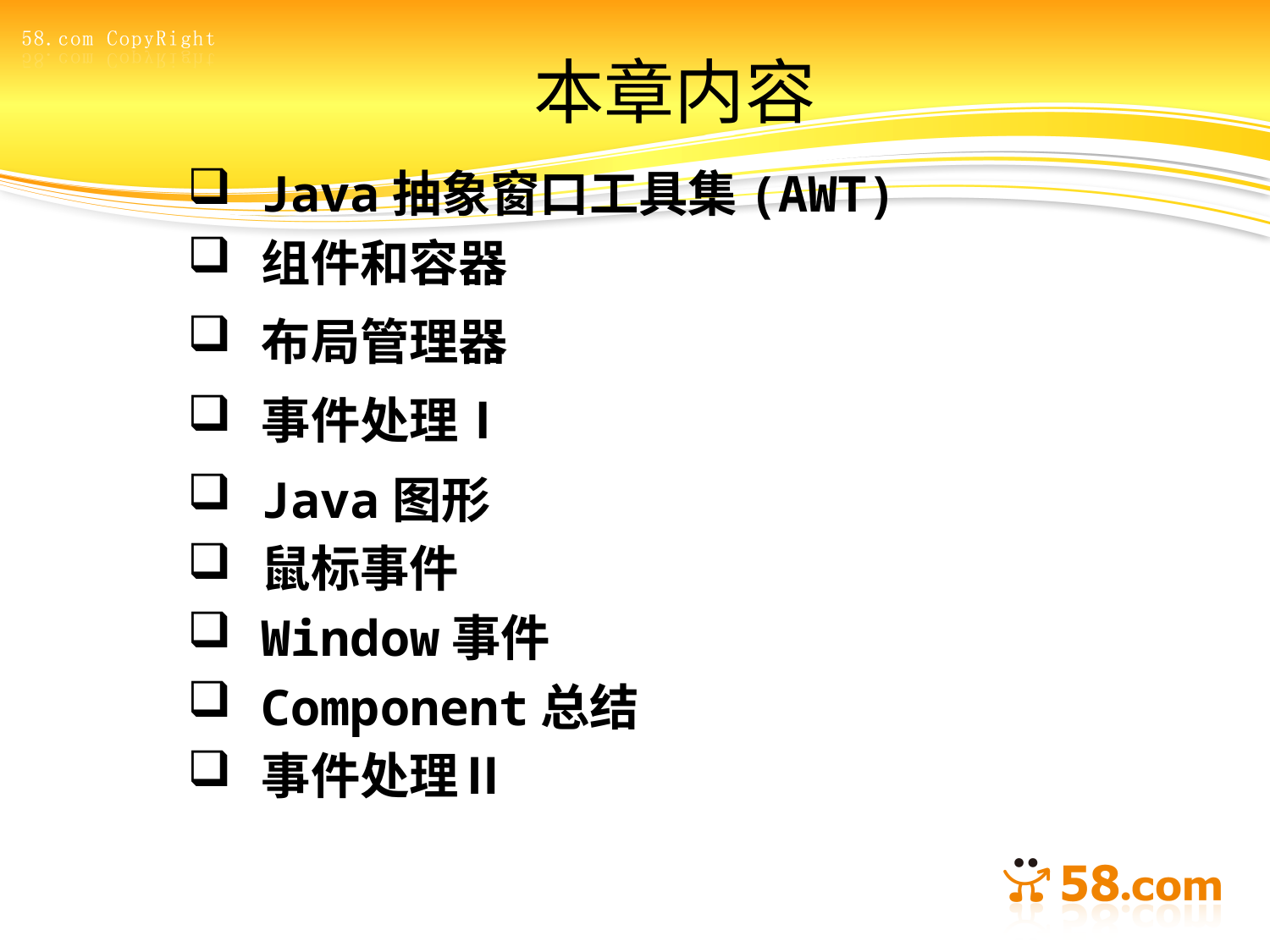

# 本章内容
Java抽象窗口工具集(AWT)
组件和容器
布局管理器
事件处理Ⅰ
Java图形
鼠标事件
Window事件
Component总结
事件处理Ⅱ